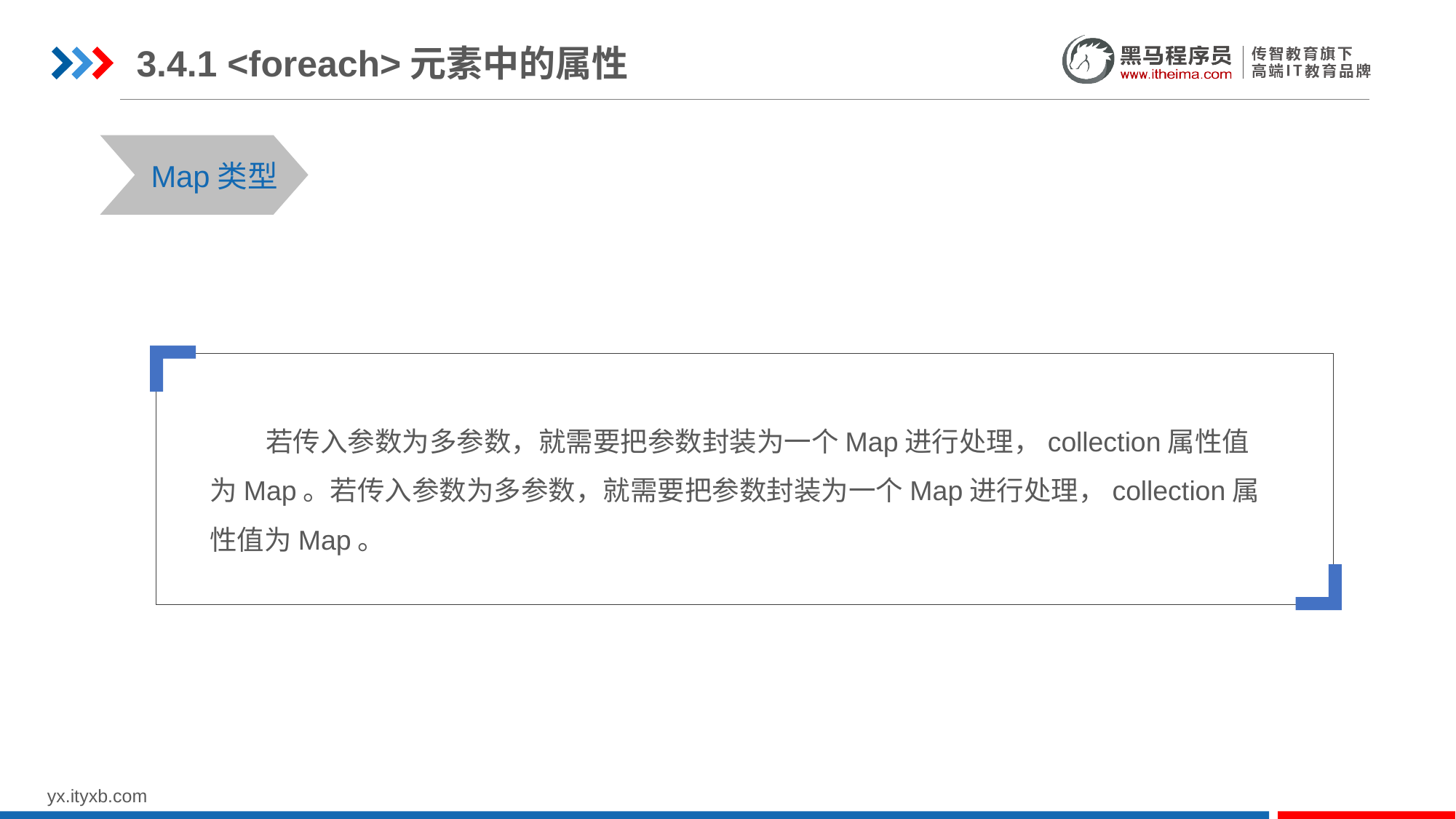

3.4.1 <foreach>元素中的属性

STEP  01
STEP  03
Map类型

        若传入参数为多参数，就需要把参数封装为一个Map进行处理，collection属性值为Map。若传入参数为多参数，就需要把参数封装为一个Map进行处理，collection属性值为Map。